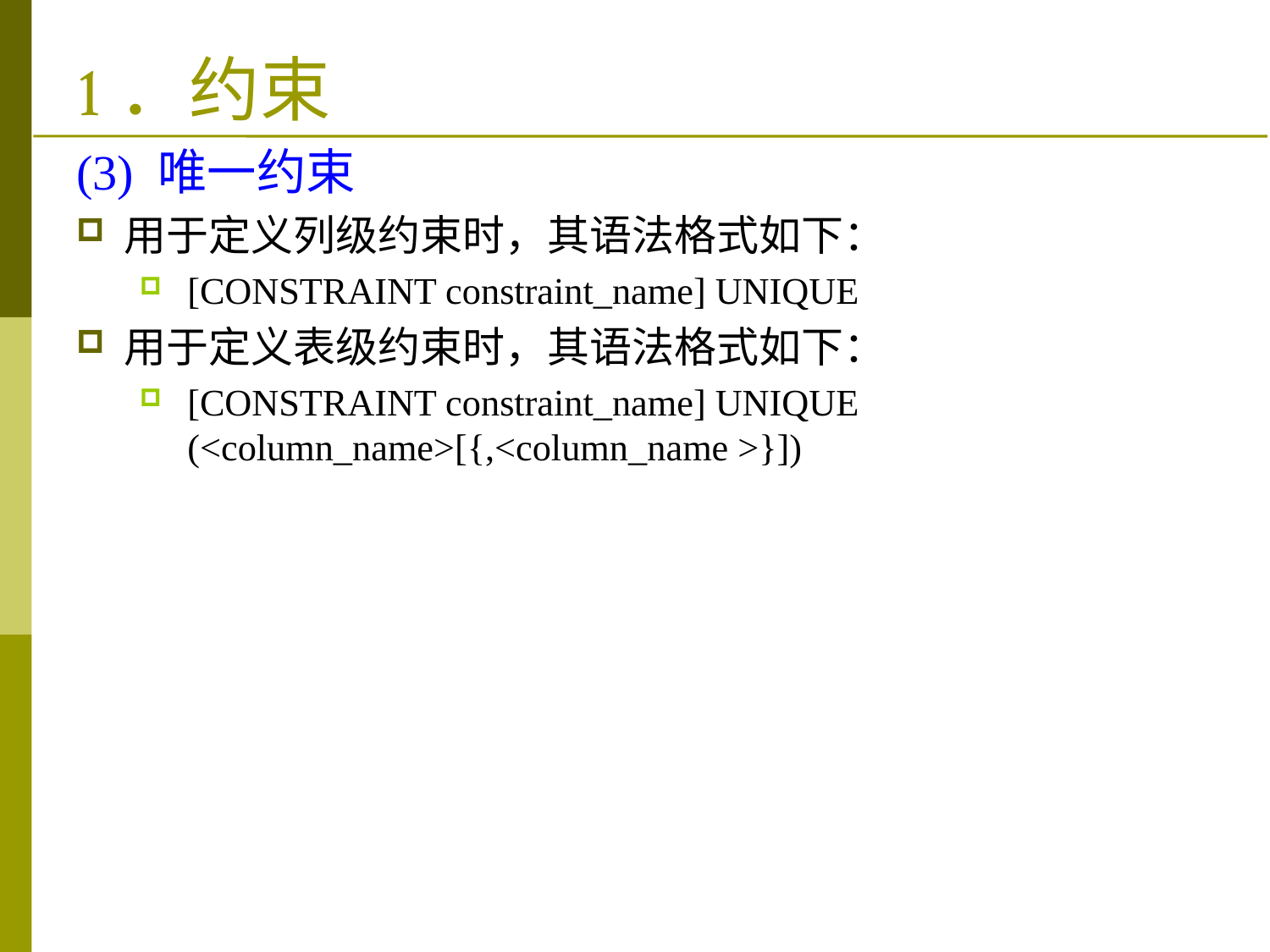

# 1．约束
(3) 唯一约束
用于定义列级约束时，其语法格式如下：
[CONSTRAINT constraint_name] UNIQUE
用于定义表级约束时，其语法格式如下：
[CONSTRAINT constraint_name] UNIQUE (<column_name>[{,<column_name >}])